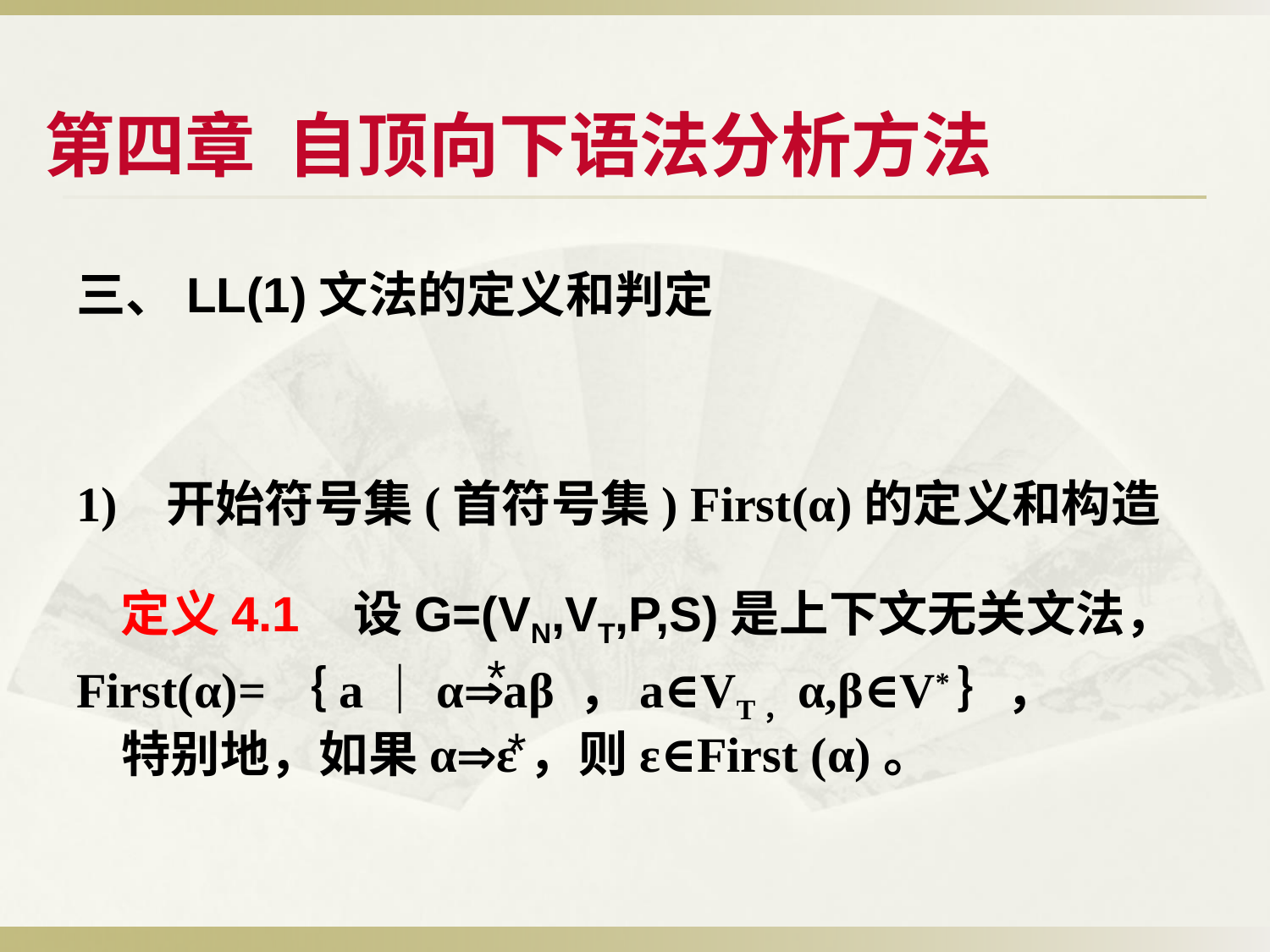

第四章  自顶向下语法分析方法
三、LL(1)文法的定义和判定

1)   开始符号集(首符号集) First(α)的定义和构造
   定义4.1   设G=(VN,VT,P,S)是上下文无关文法，
First(α)=｛a｜α⇒aβ ，a∈VT，α,β∈V*｝，
   特别地，如果α⇒ε，则ε∈First (α)。

*
*